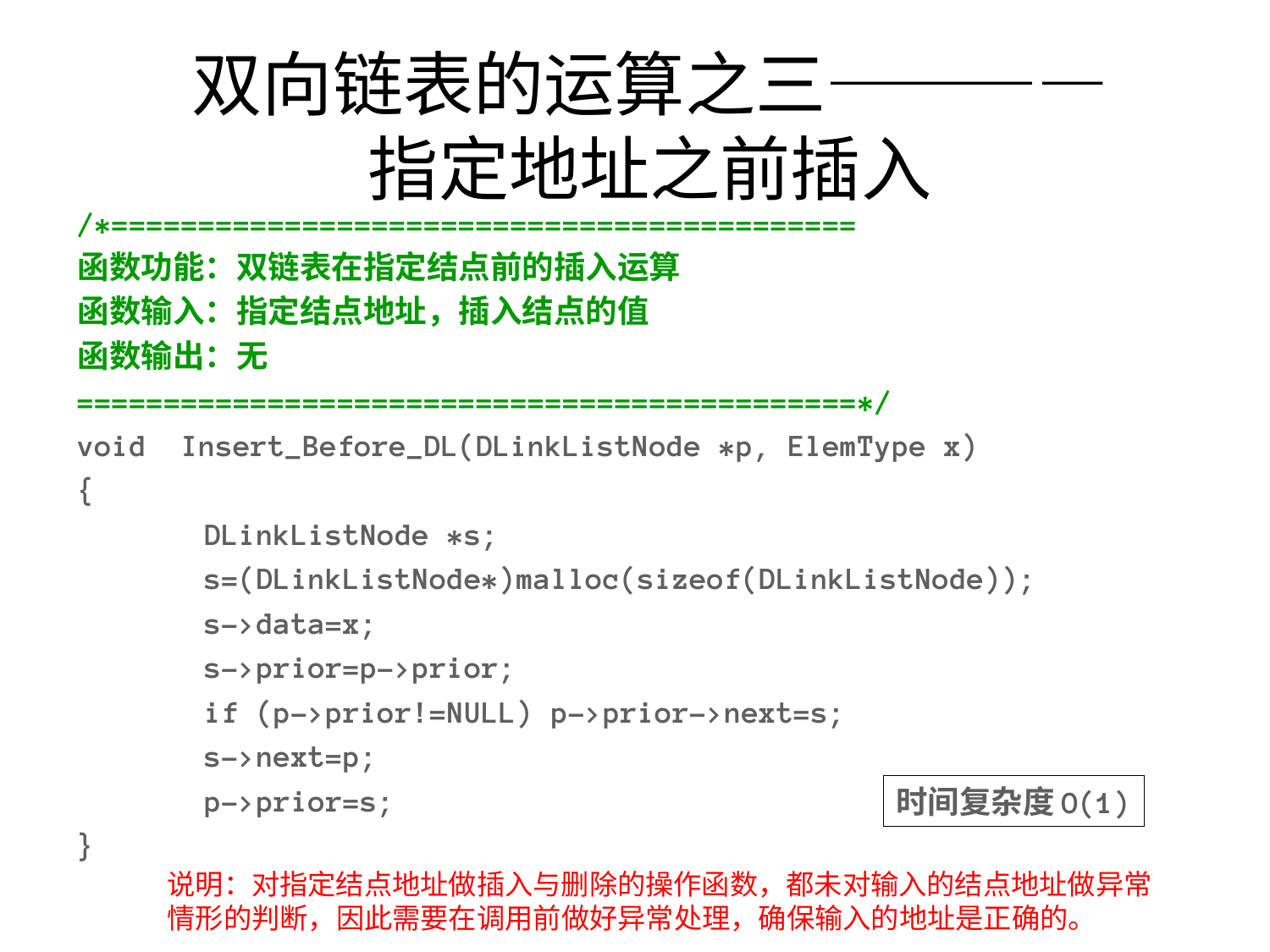

# 双向链表的运算之三———— 指定地址之前插入
/*===========================================
函数功能：双链表在指定结点前的插入运算
函数输入：指定结点地址，插入结点的值
函数输出：无
=============================================*/
void  Insert_Before_DL(DLinkListNode *p, ElemType x)
{
	DLinkListNode *s;
	s=(DLinkListNode*)malloc(sizeof(DLinkListNode));
	s->data=x;
	s->prior=p->prior;
	if (p->prior!=NULL) p->prior->next=s;
	s->next=p;
	p->prior=s;
}

时间复杂度O(1)
说明：对指定结点地址做插入与删除的操作函数，都未对输入的结点地址做异常情形的判断，因此需要在调用前做好异常处理，确保输入的地址是正确的。
173